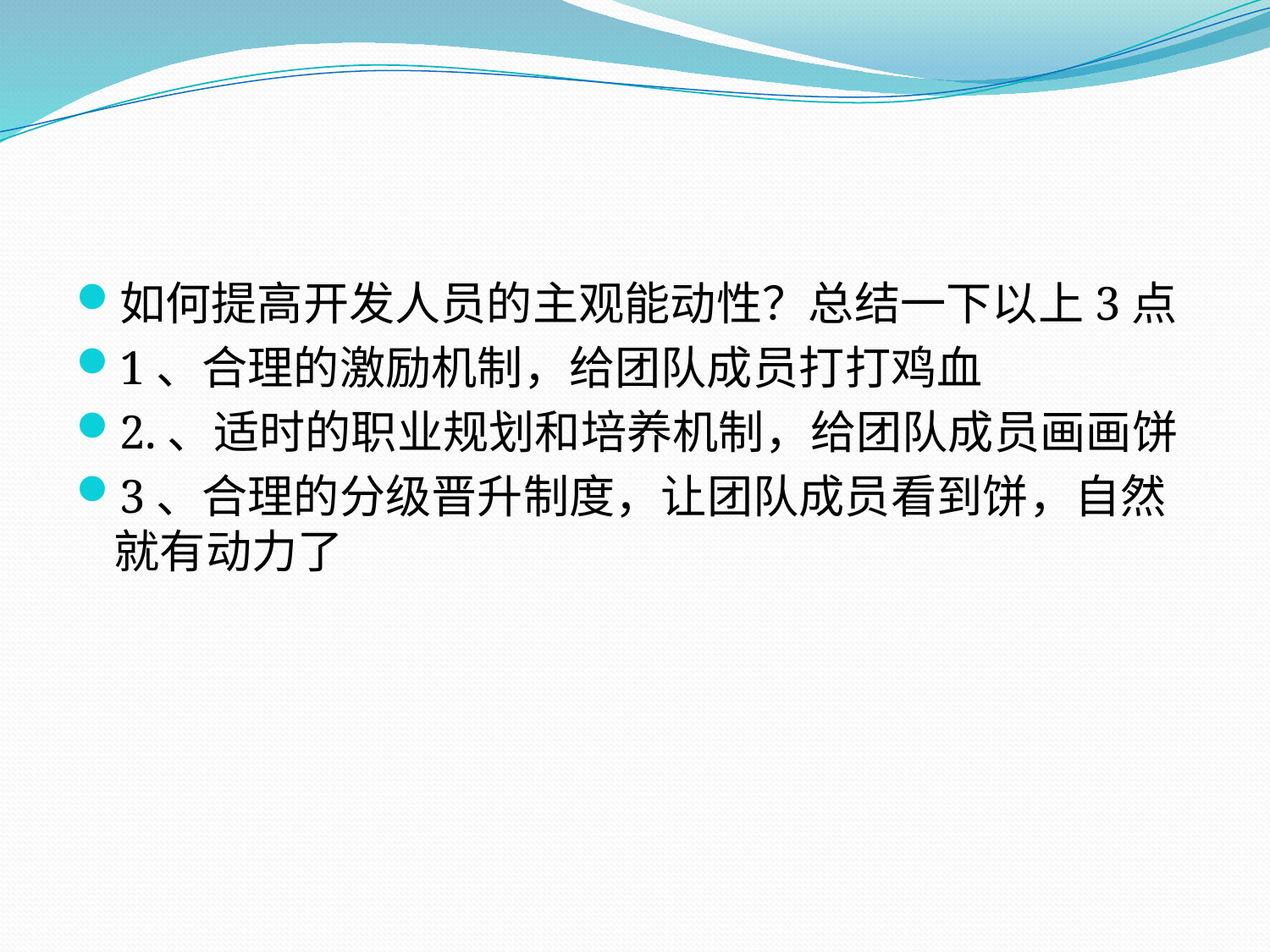

如何提高开发人员的主观能动性？总结一下以上3点
1、合理的激励机制，给团队成员打打鸡血
2.、适时的职业规划和培养机制，给团队成员画画饼
3、合理的分级晋升制度，让团队成员看到饼，自然就有动力了